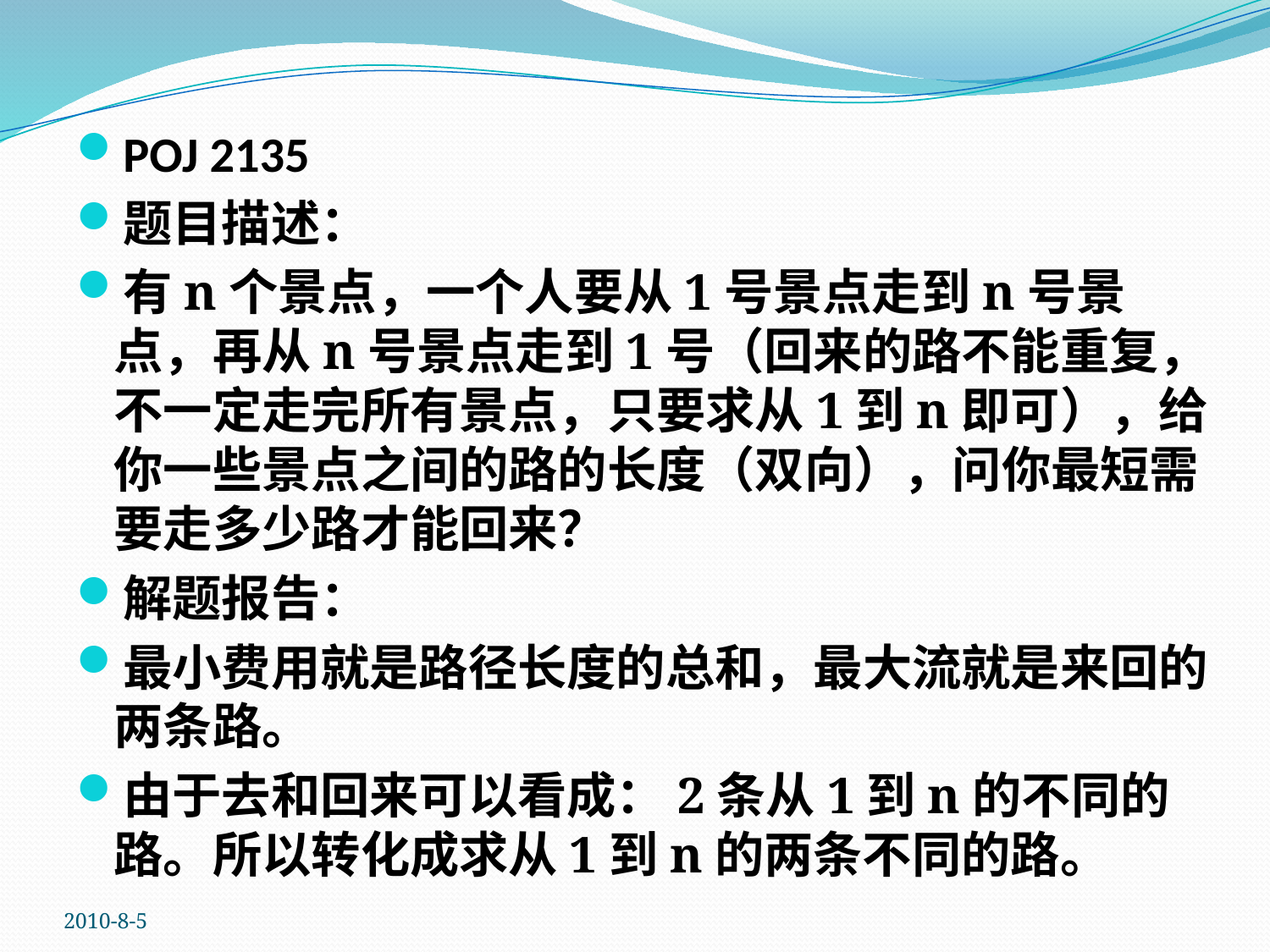

POJ 2135
题目描述：
有n个景点，一个人要从1号景点走到n号景点，再从n号景点走到1号（回来的路不能重复，不一定走完所有景点，只要求从1到n即可），给你一些景点之间的路的长度（双向），问你最短需要走多少路才能回来？
解题报告：
最小费用就是路径长度的总和，最大流就是来回的两条路。
由于去和回来可以看成：2条从1到n的不同的路。所以转化成求从1到n的两条不同的路。
2010-8-5